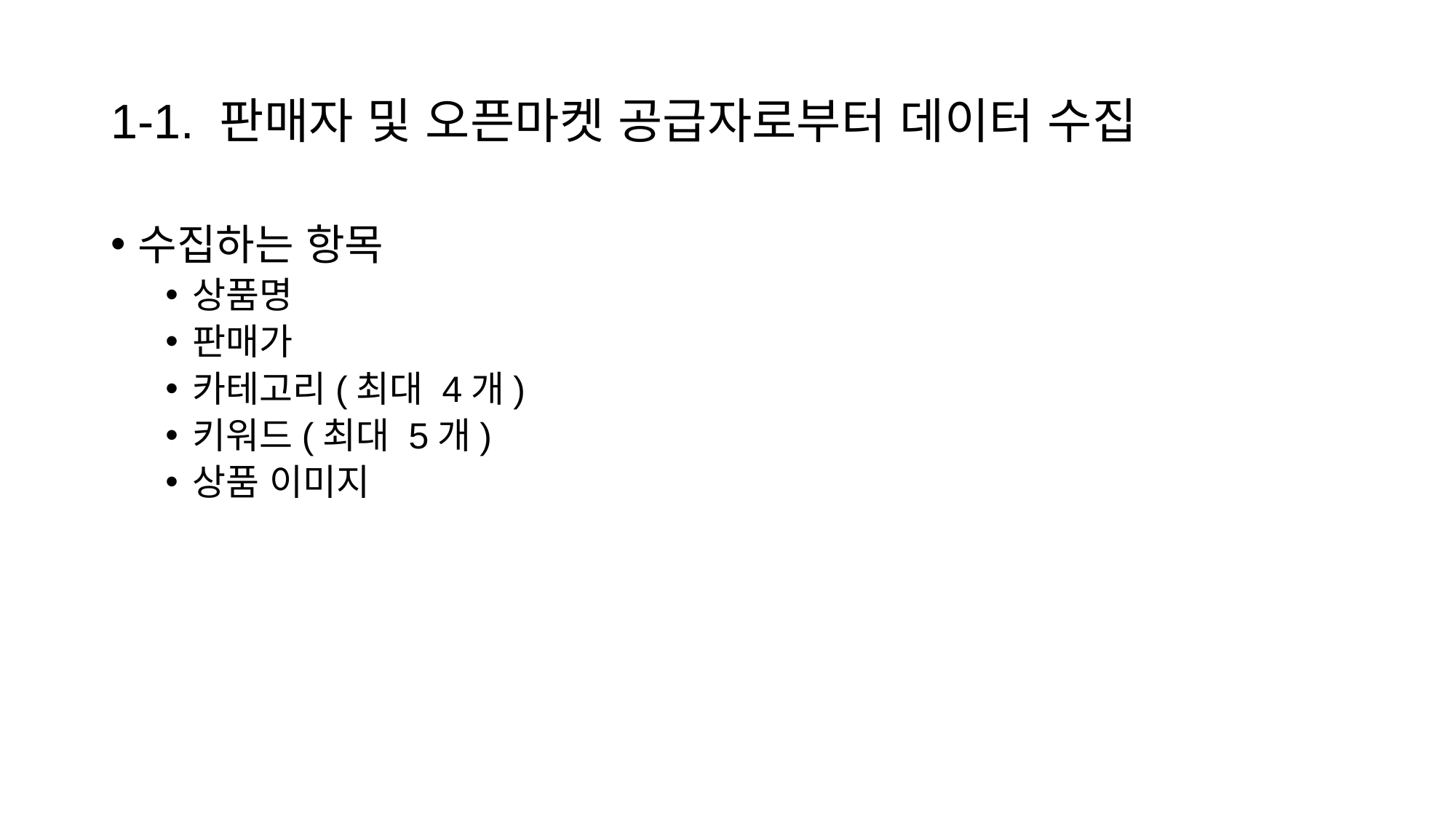

# 1-1. 판매자 및 오픈마켓 공급자로부터 데이터 수집
수집하는 항목
상품명
판매가
카테고리(최대 4개)
키워드(최대 5개)
상품 이미지